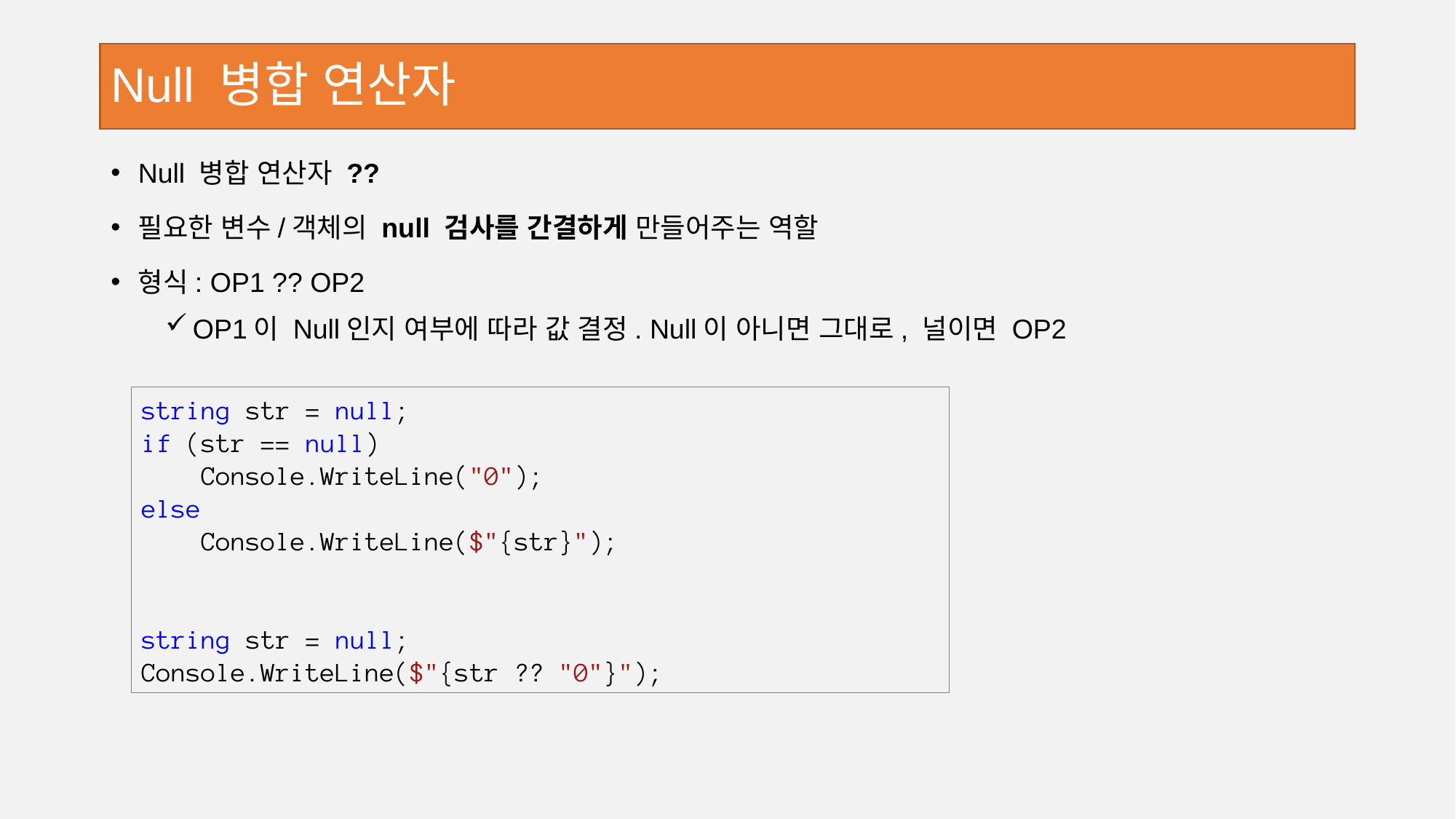

# Null 병합 연산자
Null 병합 연산자 ??
필요한 변수/객체의 null 검사를 간결하게 만들어주는 역할
형식: OP1 ?? OP2
OP1이 Null인지 여부에 따라 값 결정. Null이 아니면 그대로, 널이면 OP2

string str = null;
if (str == null)
    Console.WriteLine("0");
else
    Console.WriteLine($"{str}");

string str = null;
Console.WriteLine($"{str ?? "0"}");